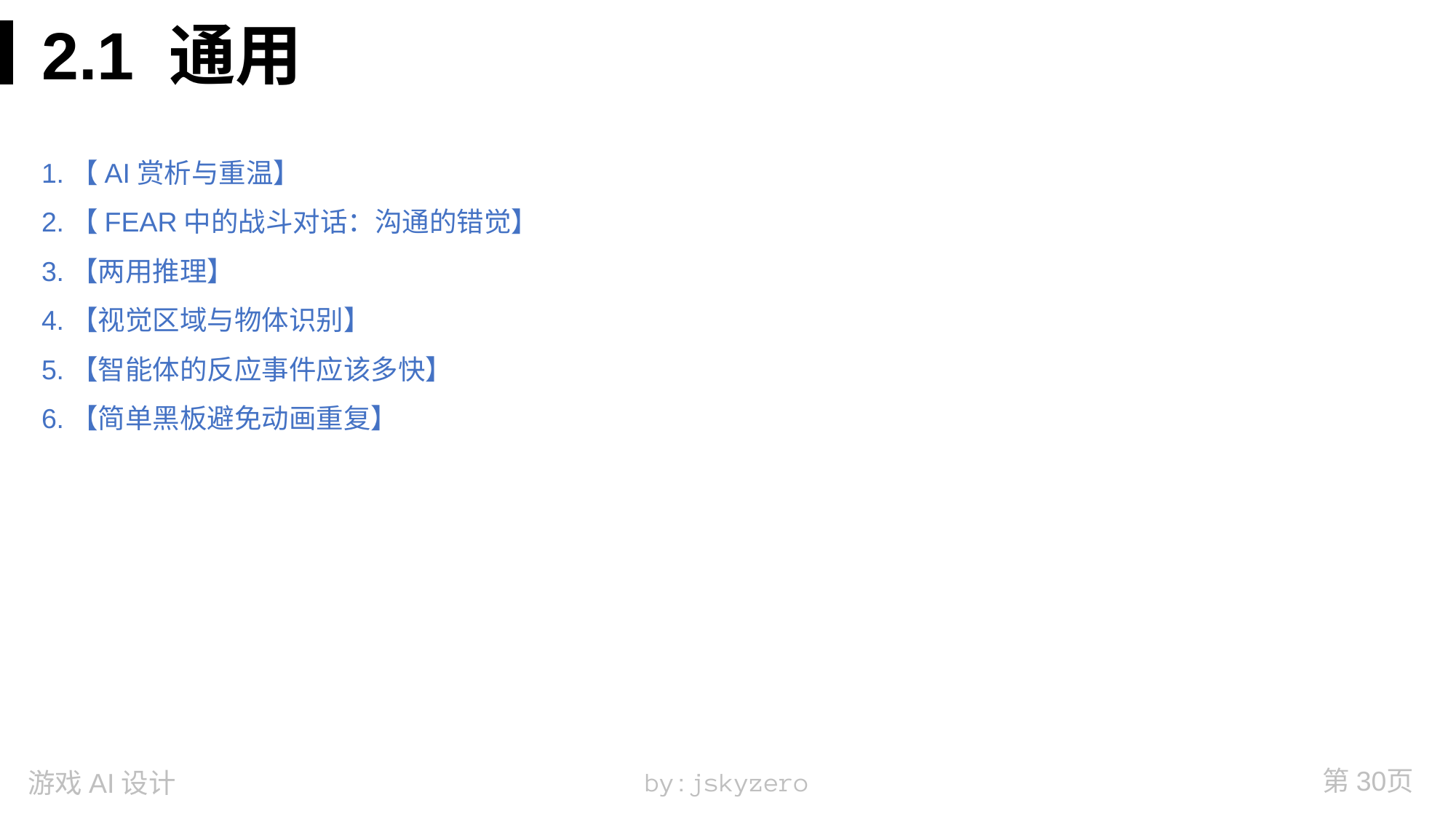

# 2.1 通用
1.【AI赏析与重温】
2.【FEAR中的战斗对话：沟通的错觉】
3.【两用推理】
4.【视觉区域与物体识别】
5.【智能体的反应事件应该多快】
6.【简单黑板避免动画重复】